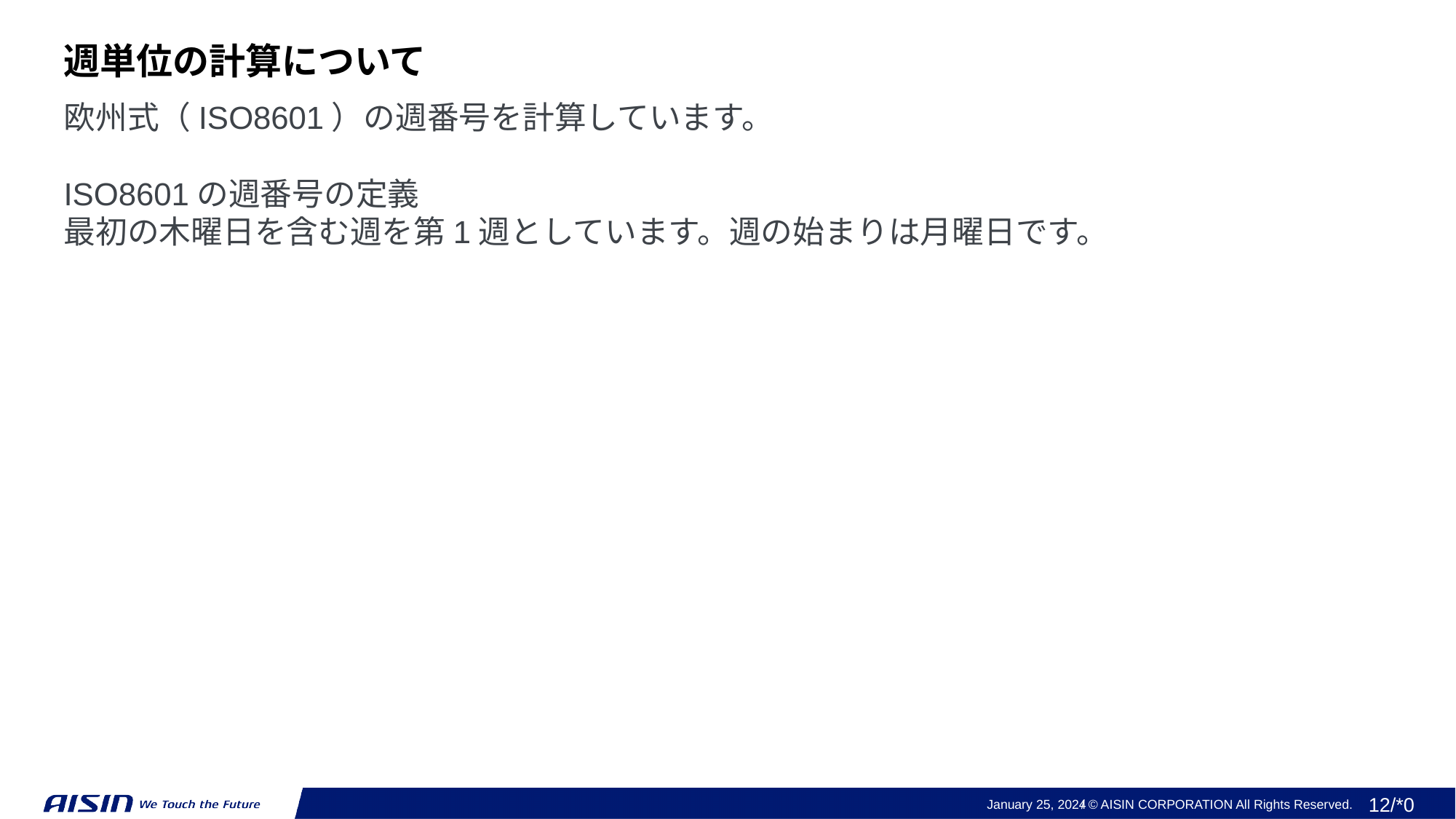

週単位の計算について
欧州式（ISO8601）の週番号を計算しています。

ISO8601の週番号の定義
最初の木曜日を含む週を第1週としています。週の始まりは月曜日です。

January 25, 2024